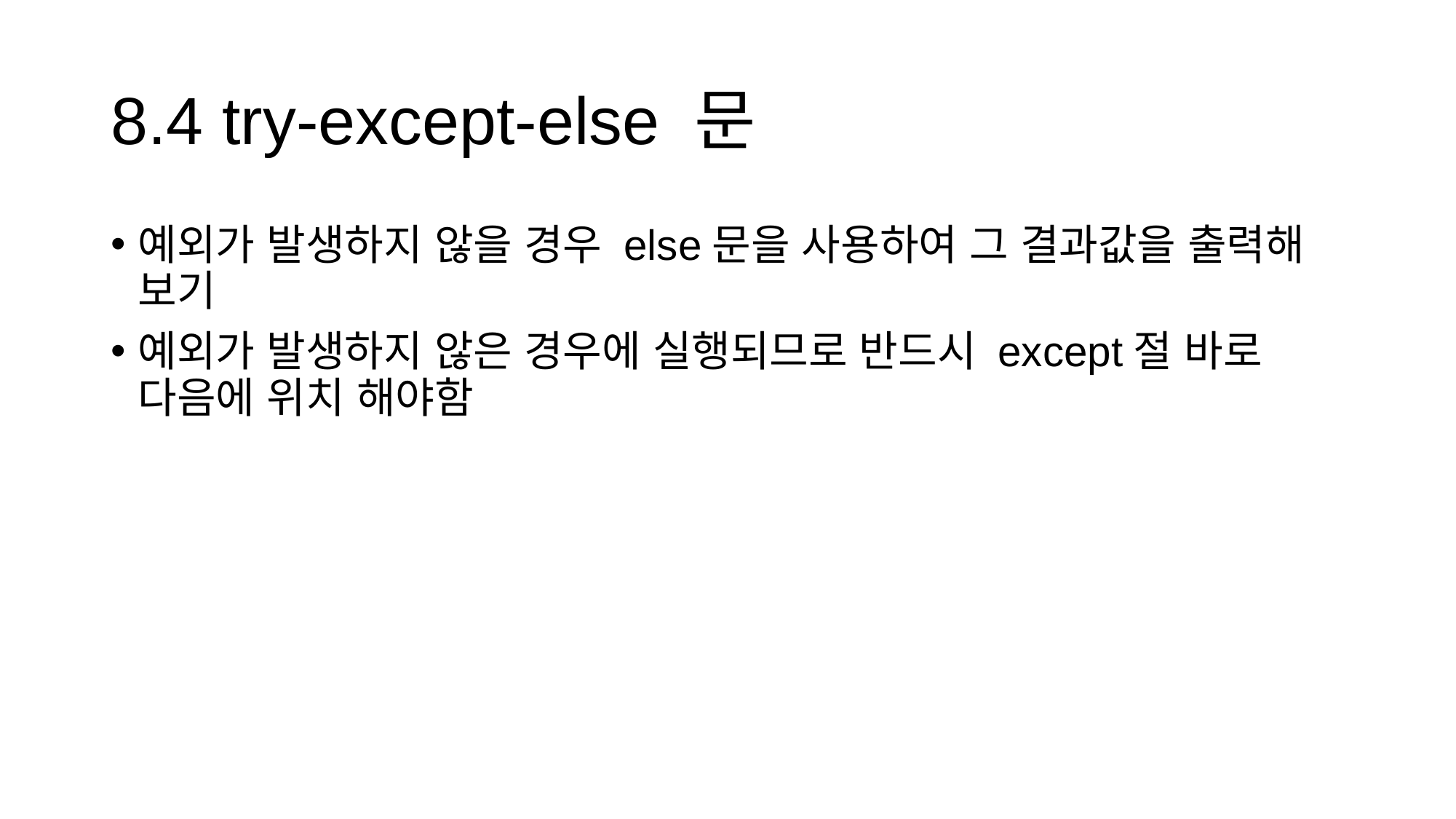

# 8.4 try-except-else 문
예외가 발생하지 않을 경우 else문을 사용하여 그 결과값을 출력해 보기
예외가 발생하지 않은 경우에 실행되므로 반드시 except절 바로 다음에 위치 해야함